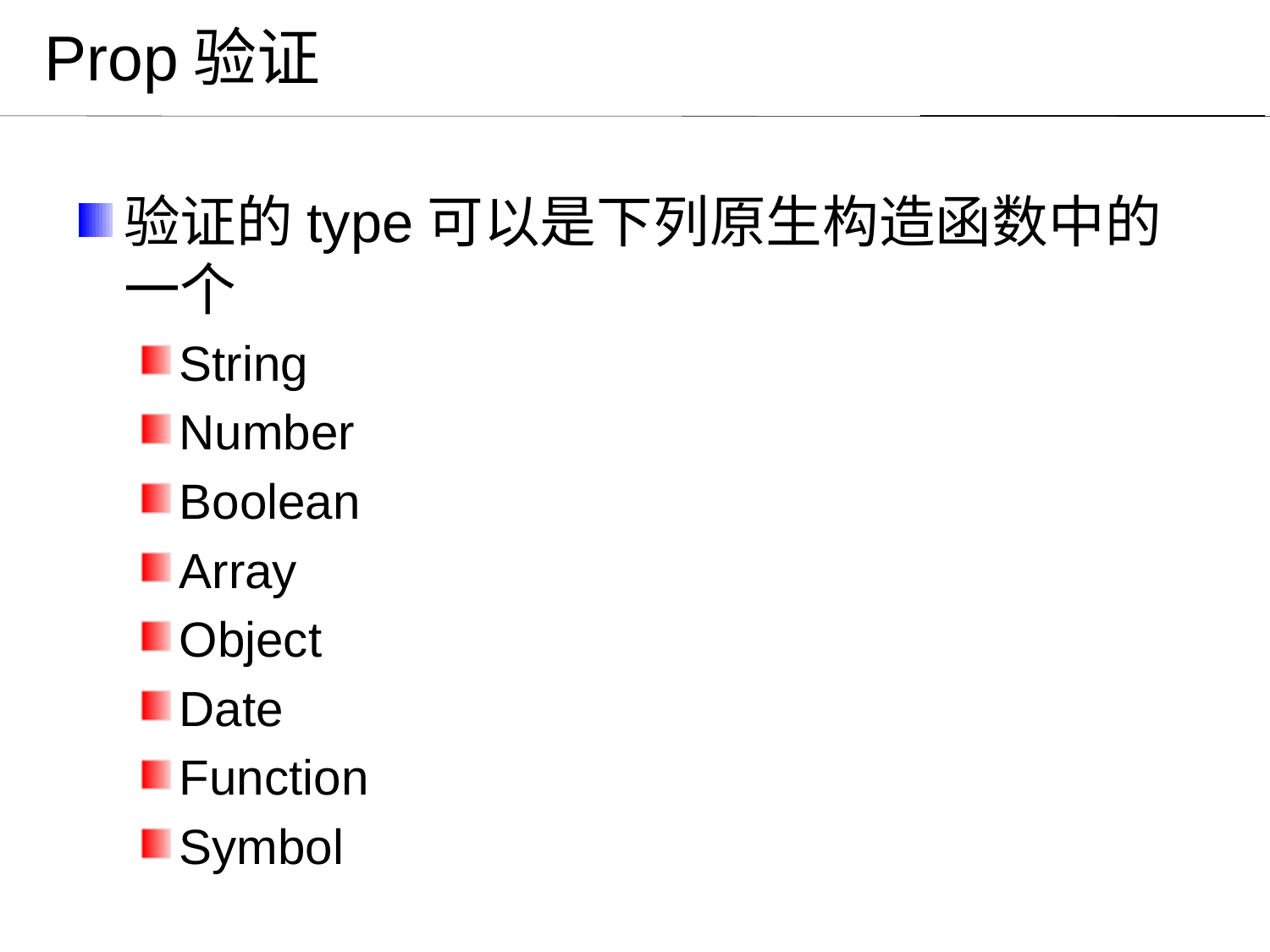

# Prop验证
验证的type可以是下列原生构造函数中的一个
String
Number
Boolean
Array
Object
Date
Function
Symbol